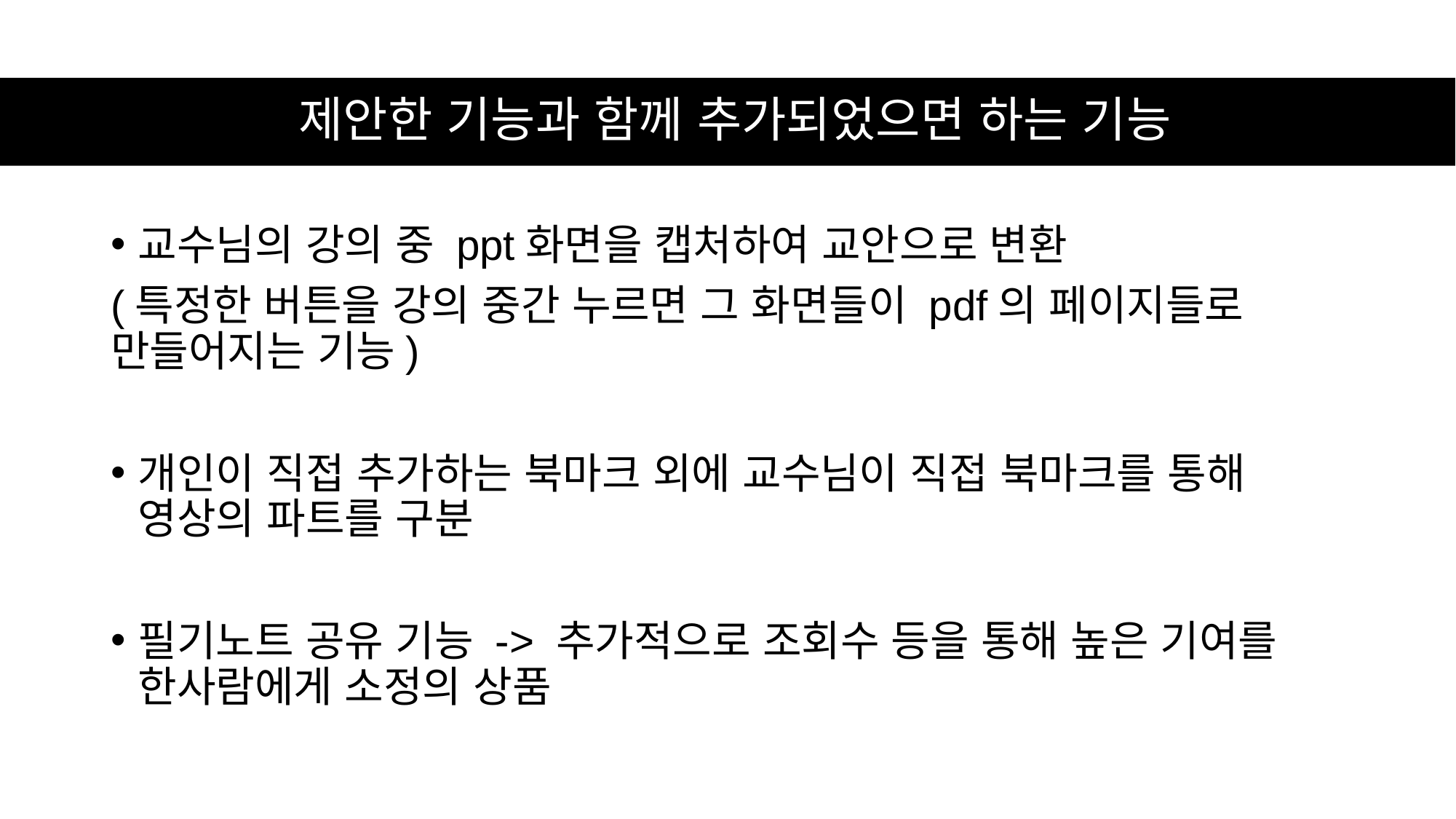

# 제안한 기능과 함께 추가되었으면 하는 기능

교수님의 강의 중 ppt화면을 캡처하여 교안으로 변환
(특정한 버튼을 강의 중간 누르면 그 화면들이 pdf의 페이지들로 만들어지는 기능)

개인이 직접 추가하는 북마크 외에 교수님이 직접 북마크를 통해 영상의 파트를 구분

필기노트 공유 기능 -> 추가적으로 조회수 등을 통해 높은 기여를 한사람에게 소정의 상품